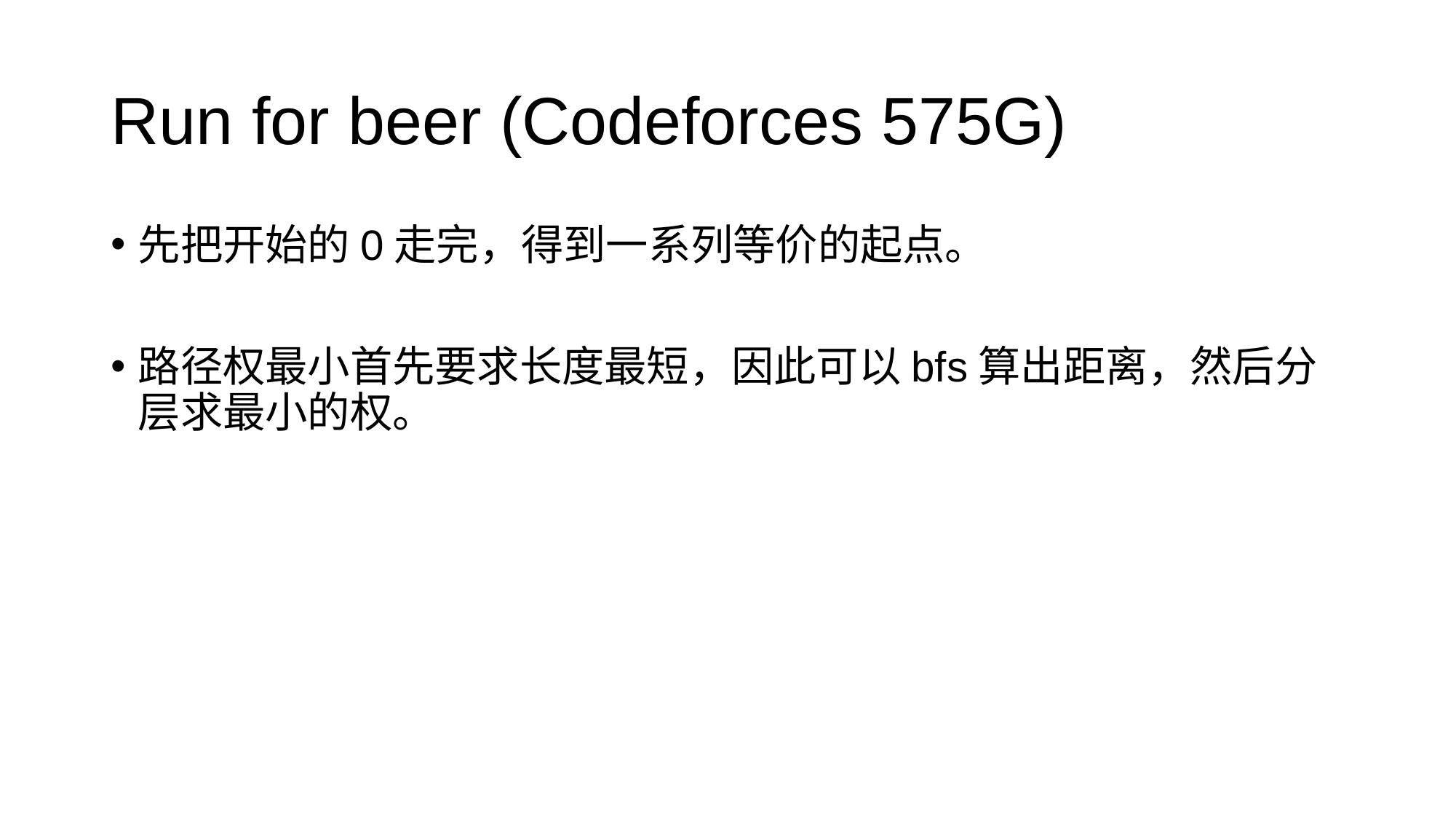

# Run for beer (Codeforces 575G)
先把开始的0走完，得到一系列等价的起点。

路径权最小首先要求长度最短，因此可以bfs算出距离，然后分层求最小的权。